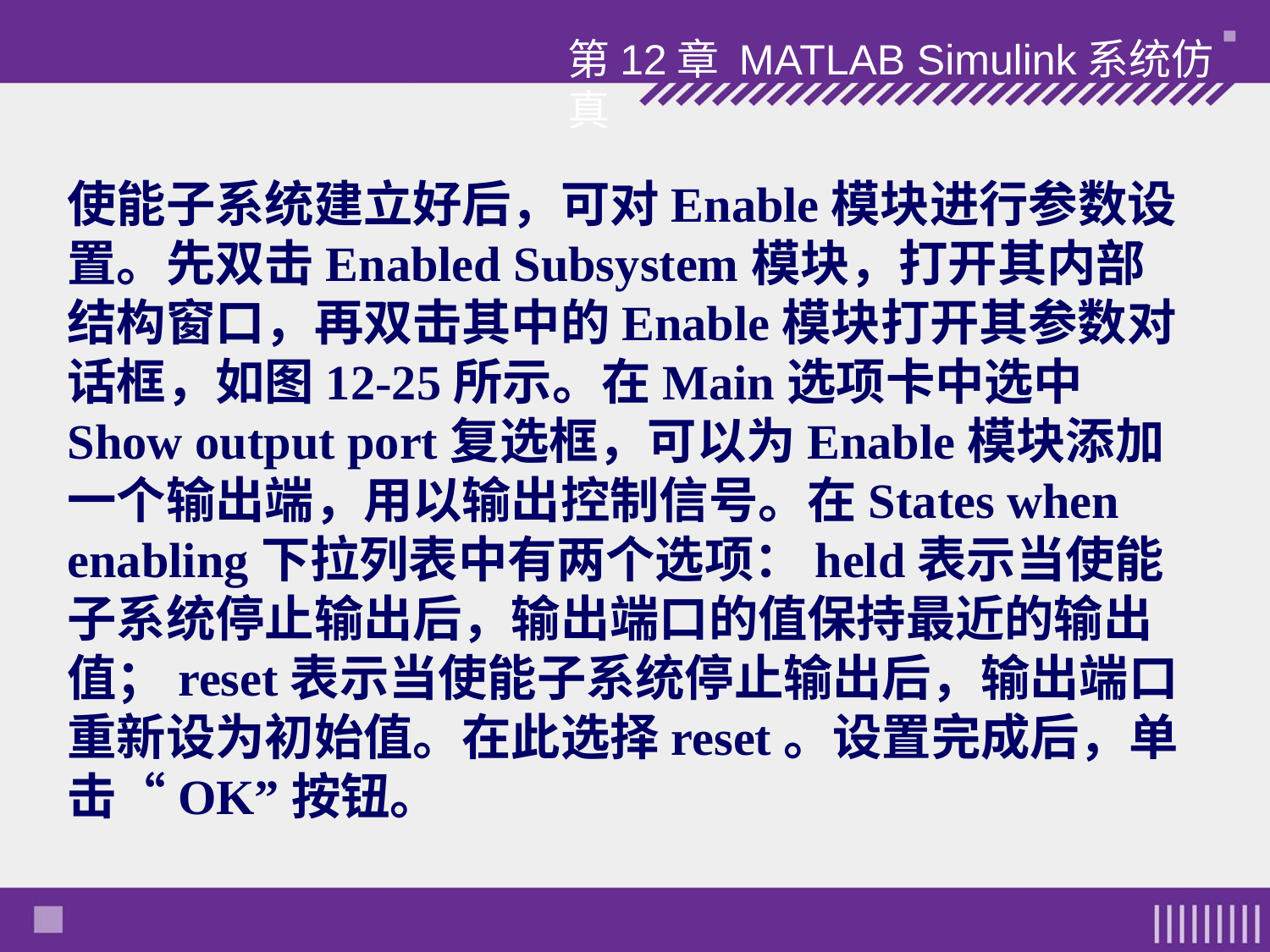

第12章 MATLAB Simulink系统仿真
使能子系统建立好后，可对Enable模块进行参数设置。先双击Enabled Subsystem模块，打开其内部结构窗口，再双击其中的Enable模块打开其参数对话框，如图12-25所示。在Main选项卡中选中Show output port复选框，可以为Enable模块添加一个输出端，用以输出控制信号。在States when enabling下拉列表中有两个选项：held表示当使能子系统停止输出后，输出端口的值保持最近的输出值；reset表示当使能子系统停止输出后，输出端口重新设为初始值。在此选择reset。设置完成后，单击“OK”按钮。